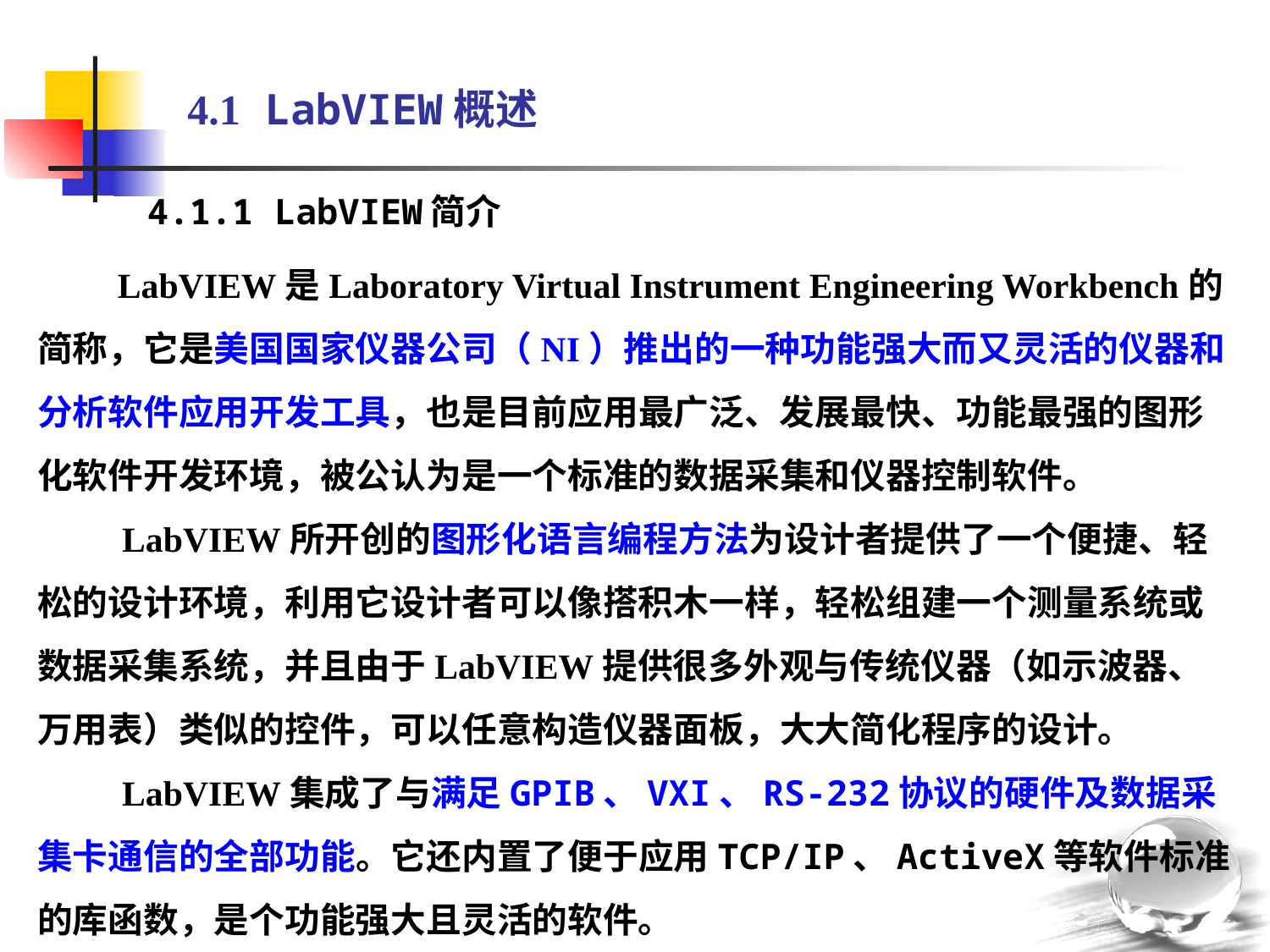

4.1 LabVIEW概述
4.1.1 LabVIEW简介
           LabVIEW是Laboratory Virtual Instrument Engineering Workbench的简称，它是美国国家仪器公司（NI）推出的一种功能强大而又灵活的仪器和分析软件应用开发工具，也是目前应用最广泛、发展最快、功能最强的图形化软件开发环境，被公认为是一个标准的数据采集和仪器控制软件。
    LabVIEW所开创的图形化语言编程方法为设计者提供了一个便捷、轻松的设计环境，利用它设计者可以像搭积木一样，轻松组建一个测量系统或数据采集系统，并且由于LabVIEW提供很多外观与传统仪器（如示波器、万用表）类似的控件，可以任意构造仪器面板，大大简化程序的设计。
    LabVIEW集成了与满足GPIB、VXI、RS-232协议的硬件及数据采集卡通信的全部功能。它还内置了便于应用TCP/IP、ActiveX等软件标准的库函数，是个功能强大且灵活的软件。